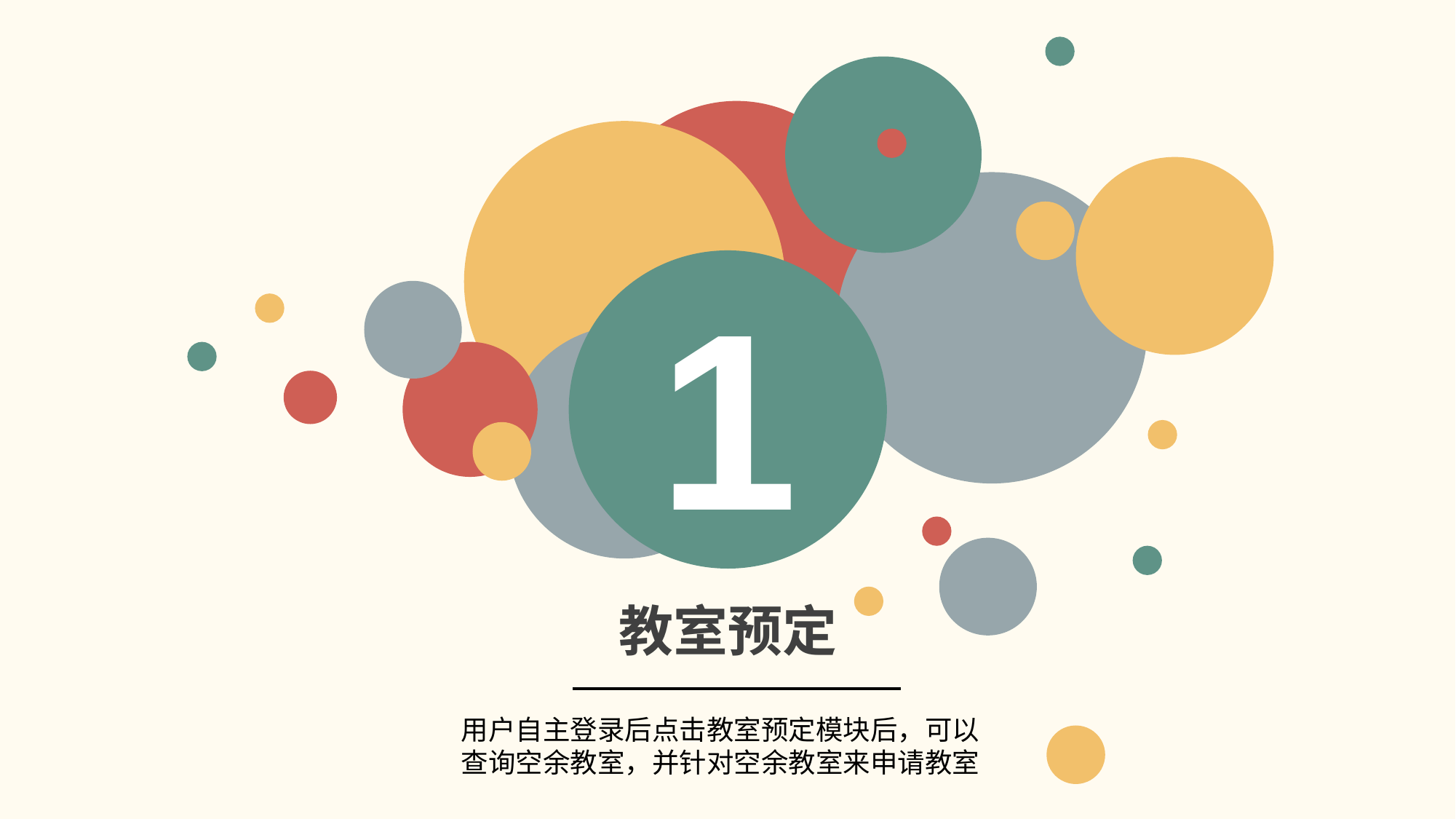

1

教室预定
用户自主登录后点击教室预定模块后，可以查询空余教室，并针对空余教室来申请教室